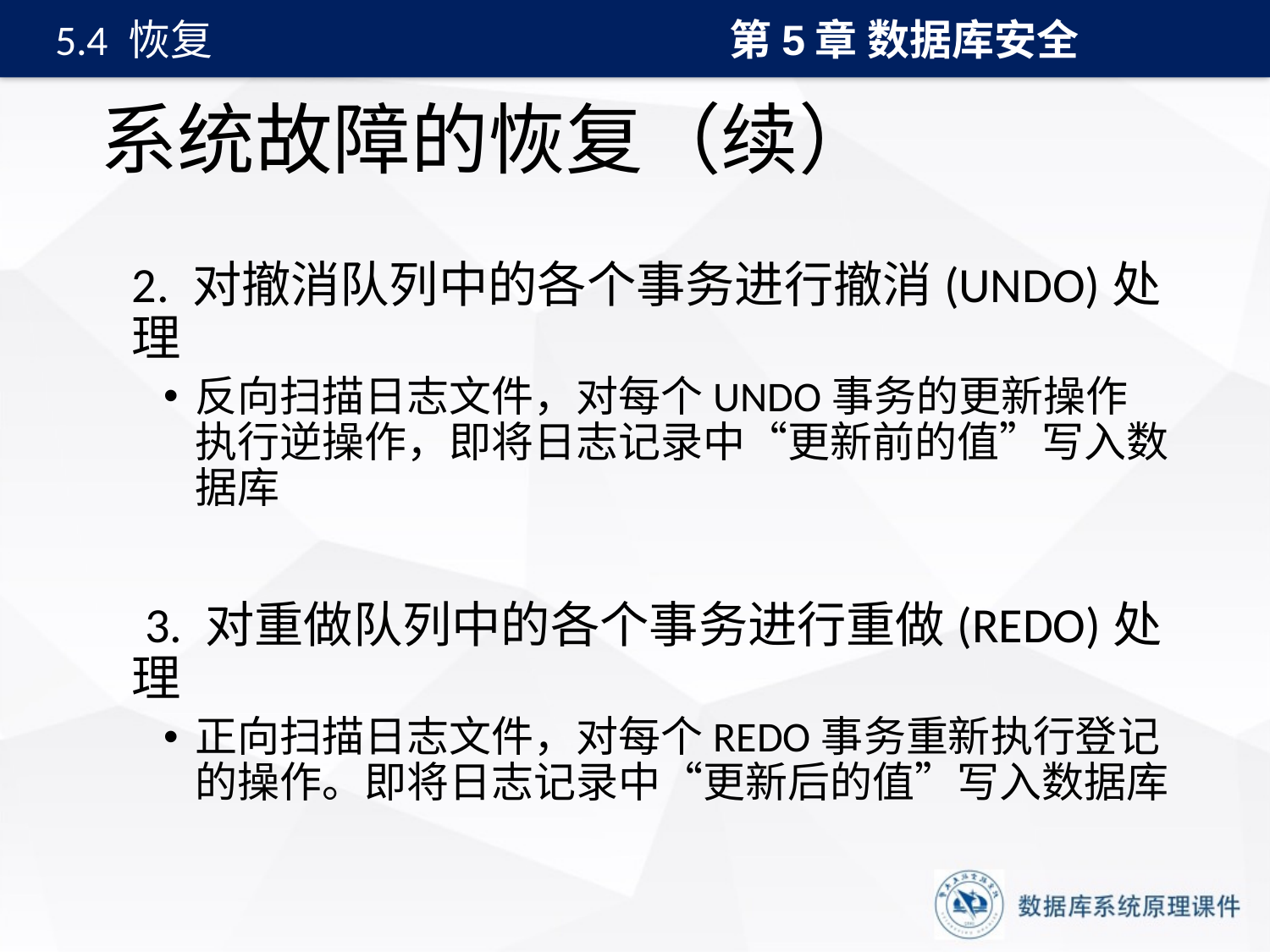

第5章 数据库安全
5.4 恢复
# 系统故障的恢复（续）
	2. 对撤消队列中的各个事务进行撤消(UNDO)处理
反向扫描日志文件，对每个UNDO事务的更新操作执行逆操作，即将日志记录中“更新前的值”写入数据库

    3. 对重做队列中的各个事务进行重做(REDO)处理
正向扫描日志文件，对每个REDO事务重新执行登记的操作。即将日志记录中“更新后的值”写入数据库